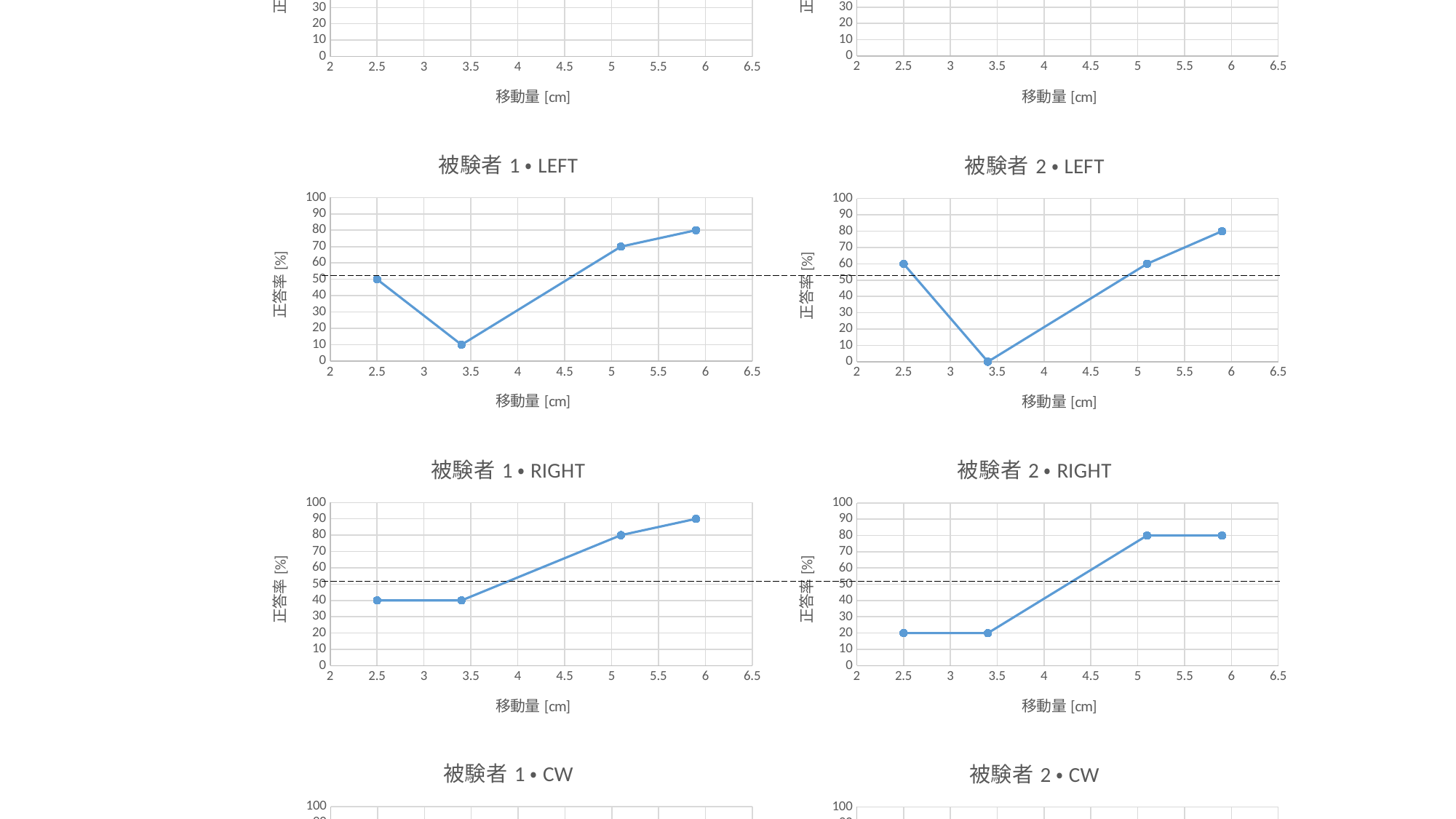

### Chart: 被験者1・UP

| Category | UP |
|---|---|

### Chart: 被験者2・UP

| Category | UP |
|---|---|

### Chart: 被験者2・DOWN

| Category | UP |
|---|---|

### Chart: 被験者1・DOWN

| Category | UP |
|---|---|

### Chart: 被験者1・LEFT

| Category | UP |
|---|---|

### Chart: 被験者2・LEFT

| Category | UP |
|---|---|

### Chart: 被験者1・RIGHT

| Category | UP |
|---|---|

### Chart: 被験者2・RIGHT

| Category | UP |
|---|---|

### Chart: 被験者1・CW

| Category | UP |
|---|---|

### Chart: 被験者2・CW

| Category | UP |
|---|---|

### Chart: 被験者1・CCW

| Category | UP |
|---|---|

### Chart: 被験者2・CCW

| Category | UP |
|---|---|
Chance level